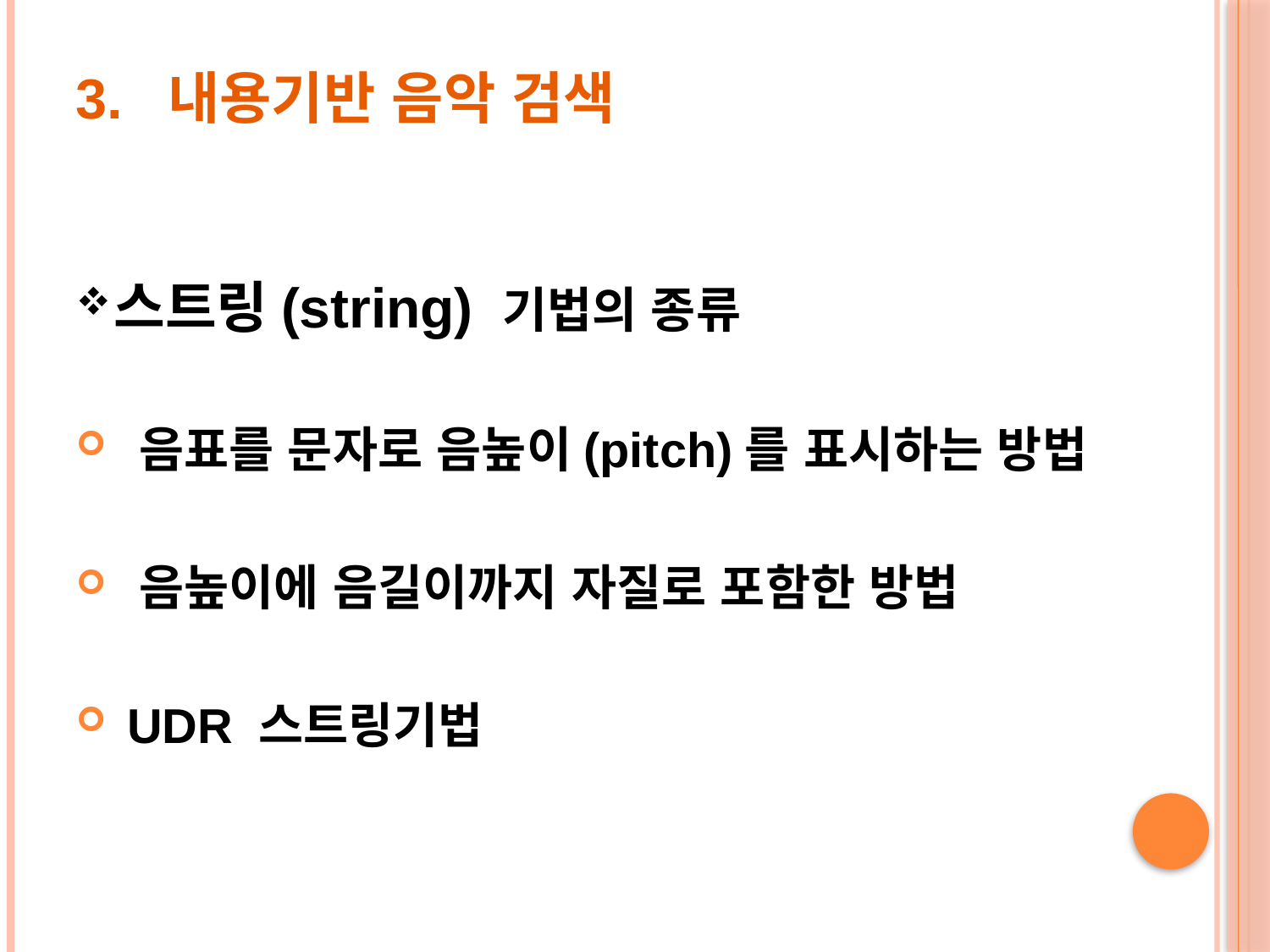

# 3.  내용기반 음악 검색
스트링(string) 기법의 종류

 음표를 문자로 음높이(pitch)를 표시하는 방법

 음높이에 음길이까지 자질로 포함한 방법

 UDR 스트링기법